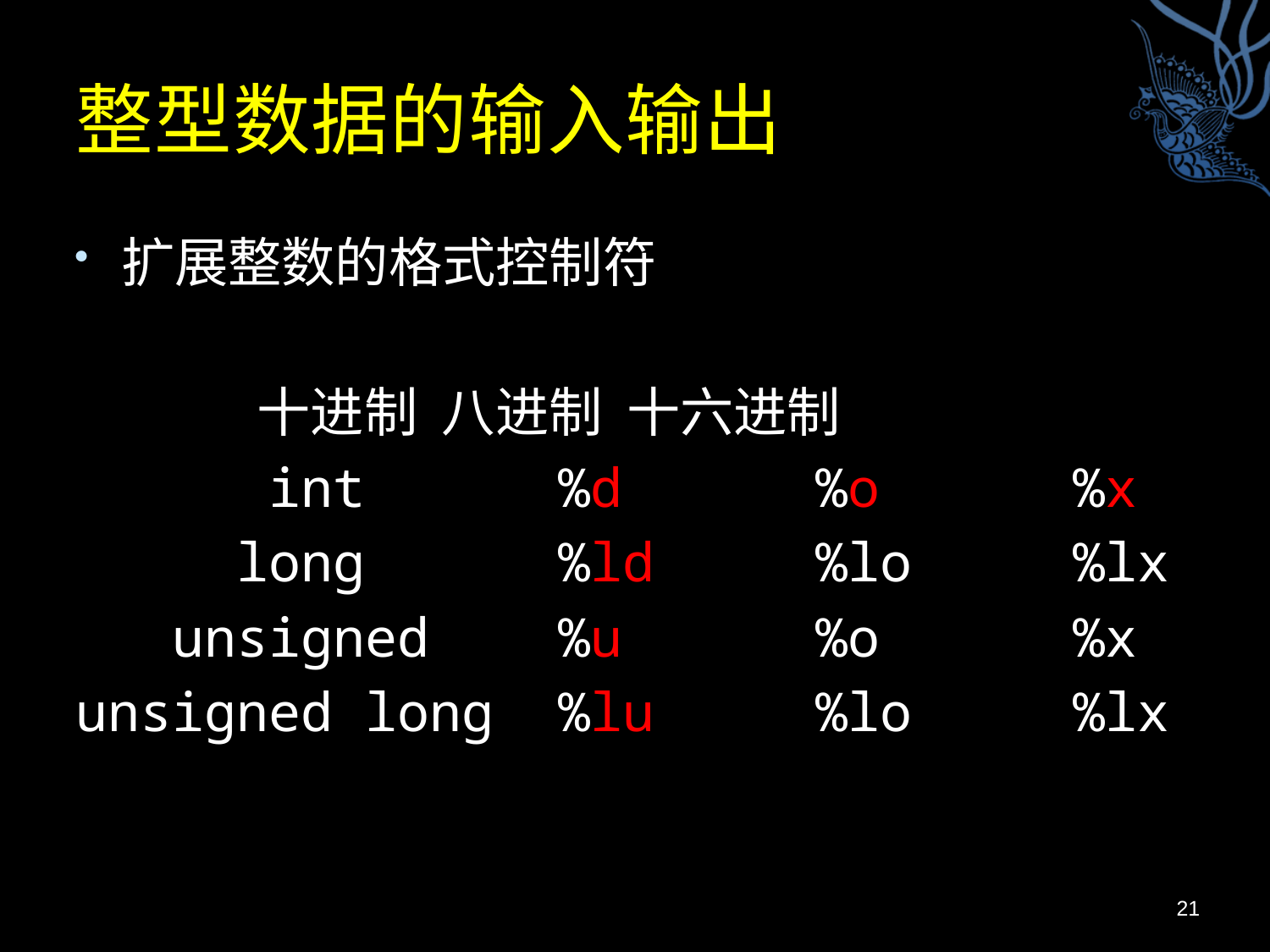

# 整型数据的输入输出
扩展整数的格式控制符

              十进制  八进制  十六进制
      int      %d      %o      %x
     long      %ld     %lo     %lx
   unsigned    %u      %o      %x
unsigned long  %lu     %lo     %lx
21